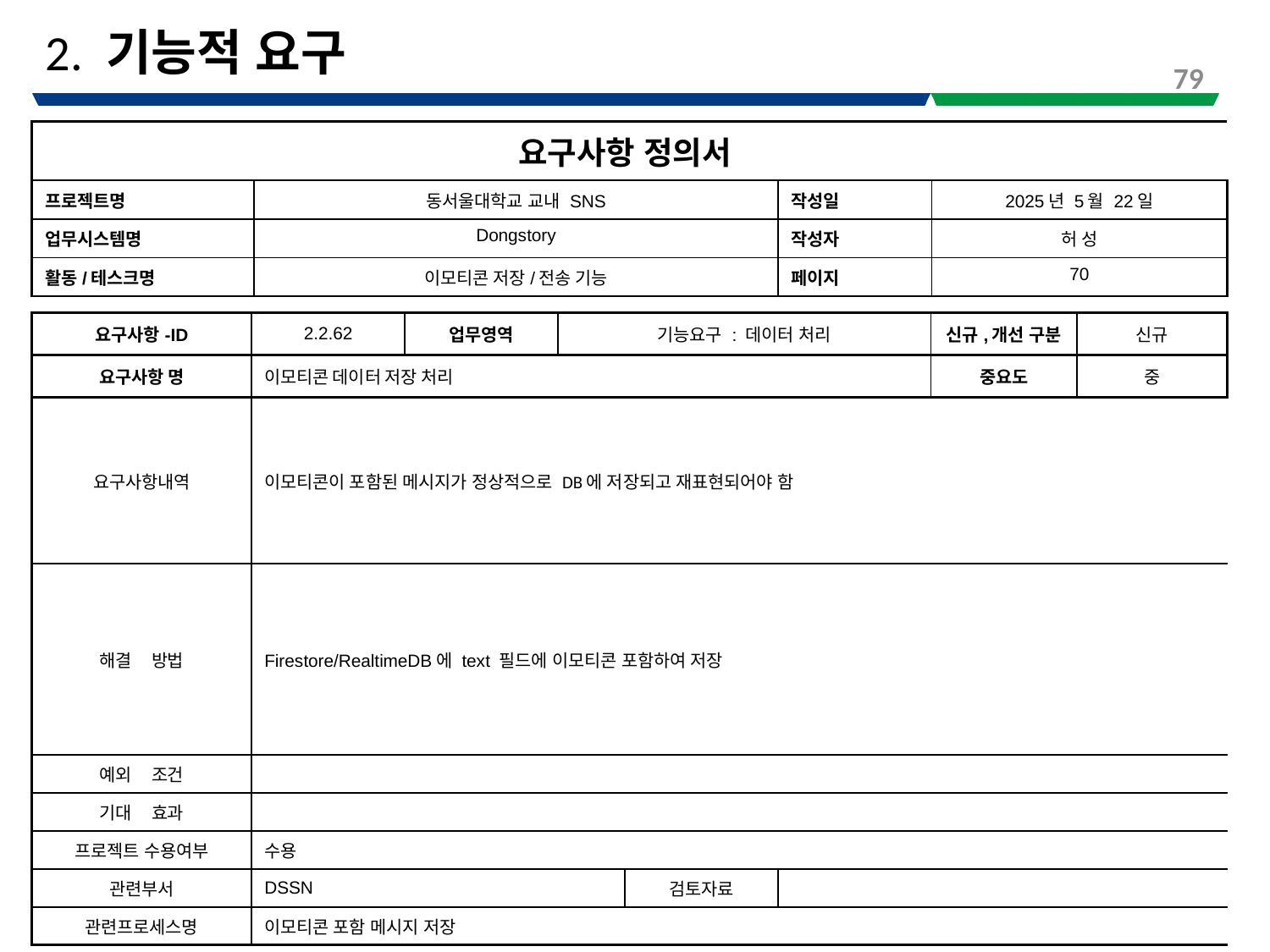

# 2. 기능적 요구
79
| 요구사항 정의서 |  |  |  |
| --- | --- | --- | --- |
| 프로젝트명 | 동서울대학교 교내 SNS | 작성일 | 2025년 5월 22일 |
| 업무시스템명 | Dongstory | 작성자 | 허 성 |
| 활동/테스크명 | 이모티콘 저장/전송 기능 | 페이지 | 70 |
| 요구사항-ID | 2.2.62 | 업무영역 | 기능요구 : 데이터 처리 |  |  | 신규,개선 구분 | 신규 |
| --- | --- | --- | --- | --- | --- | --- | --- |
| 요구사항 명 | 이모티콘 데이터 저장 처리 |  |  |  |  | 중요도 | 중 |
| 요구사항내역 | 이모티콘이 포함된 메시지가 정상적으로 DB에 저장되고 재표현되어야 함 |  |  |  |  |  |  |
| 해결 방법 | Firestore/RealtimeDB에 text 필드에 이모티콘 포함하여 저장 |  |  |  |  |  |  |
| 예외 조건 |  |  |  |  |  |  |  |
| 기대 효과 |  |  |  |  |  |  |  |
| 프로젝트 수용여부 | 수용 |  |  |  |  |  |  |
| 관련부서 | DSSN |  |  | 검토자료 |  |  |  |
| 관련프로세스명 | 이모티콘 포함 메시지 저장 |  |  |  |  |  |  |